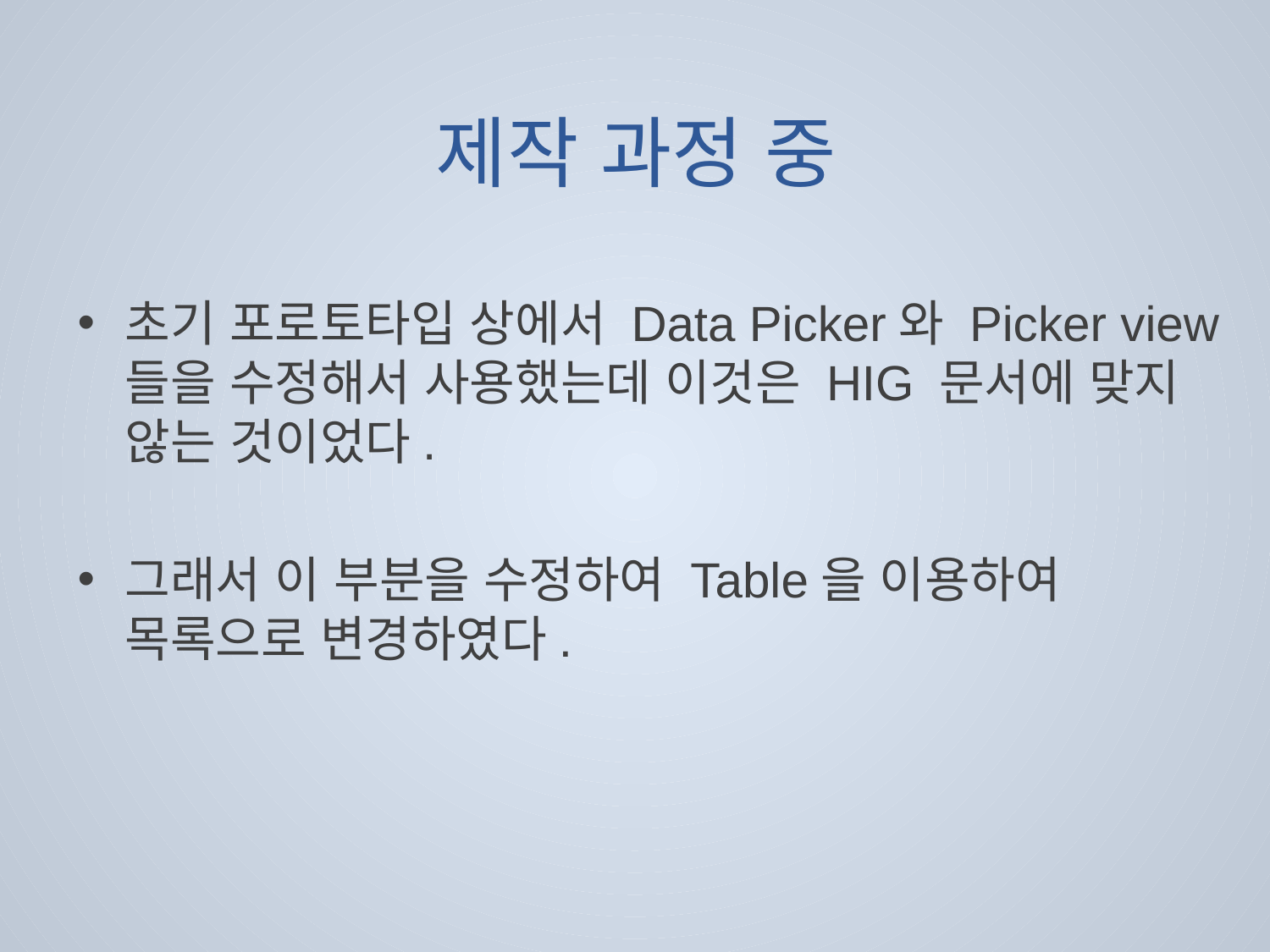

# 제작 과정 중
초기 포로토타입 상에서 Data Picker와 Picker view 들을 수정해서 사용했는데 이것은 HIG 문서에 맞지 않는 것이었다.

그래서 이 부분을 수정하여 Table을 이용하여 목록으로 변경하였다.